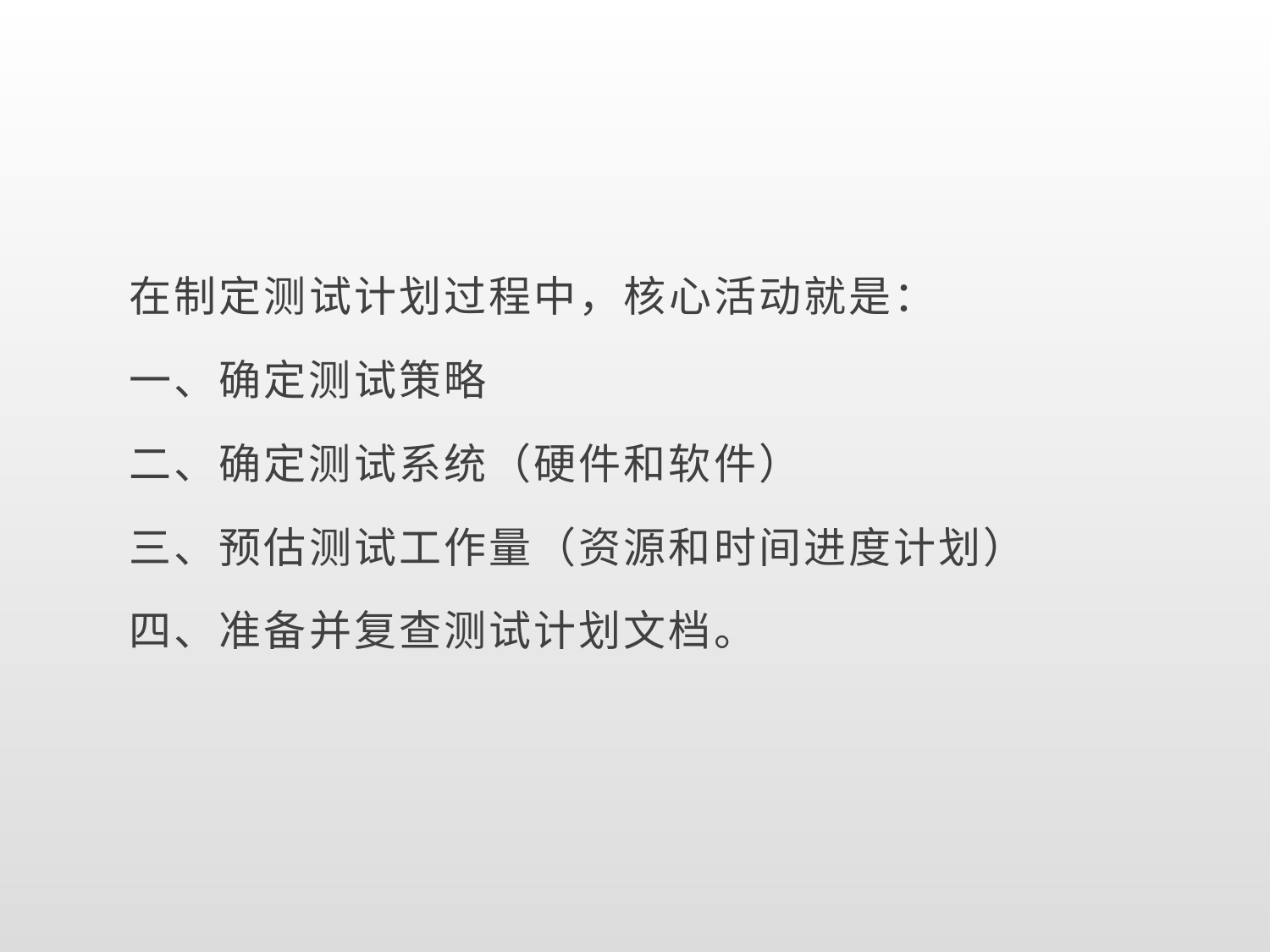

在制定测试计划过程中，核心活动就是：
   一、确定测试策略
   二、确定测试系统（硬件和软件）
   三、预估测试工作量（资源和时间进度计划）
   四、准备并复查测试计划文档。